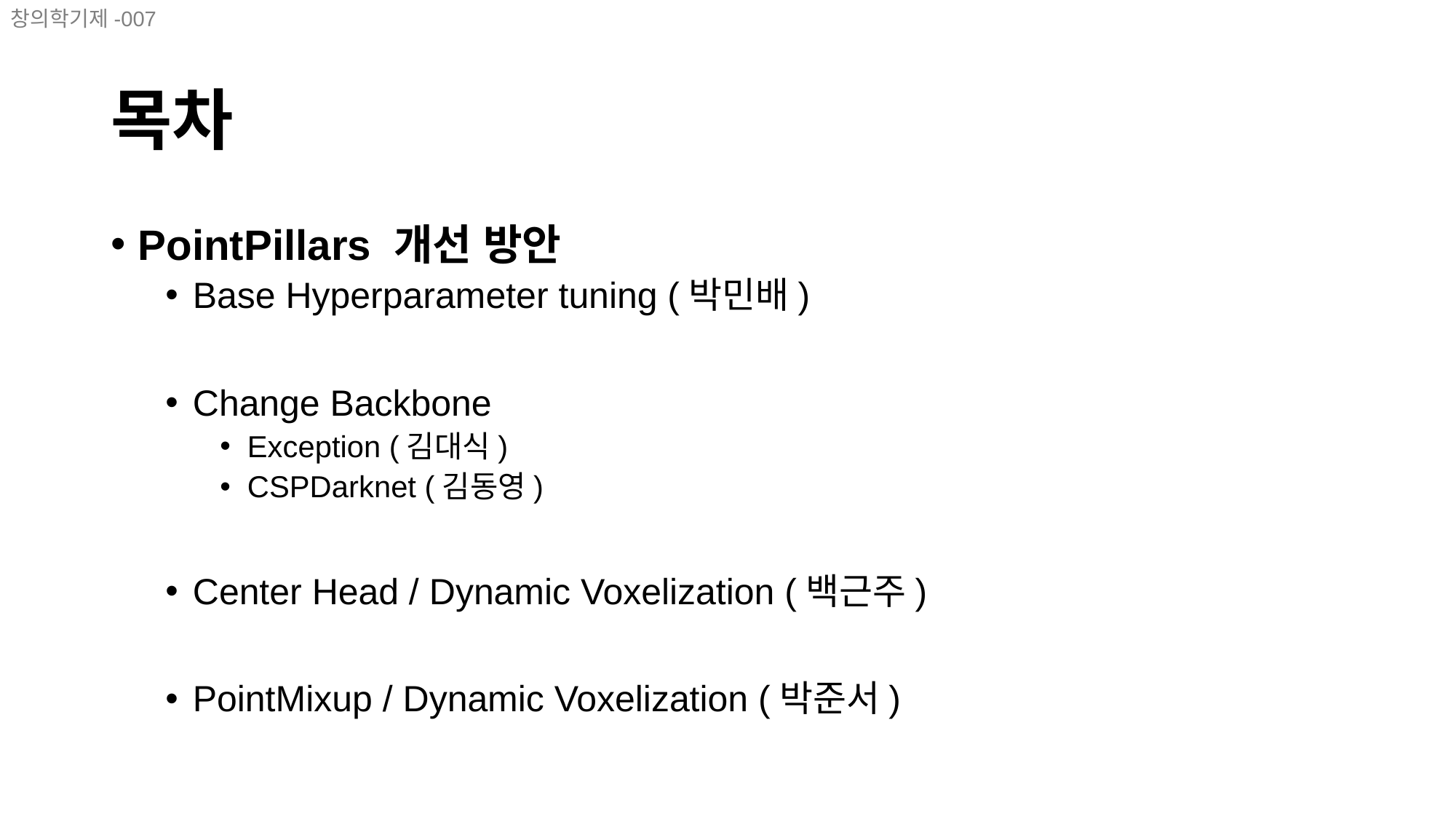

창의학기제-007
# 목차
PointPillars 개선 방안
Base Hyperparameter tuning (박민배)

Change Backbone
Exception (김대식)
CSPDarknet (김동영)

Center Head / Dynamic Voxelization (백근주)

PointMixup / Dynamic Voxelization (박준서)